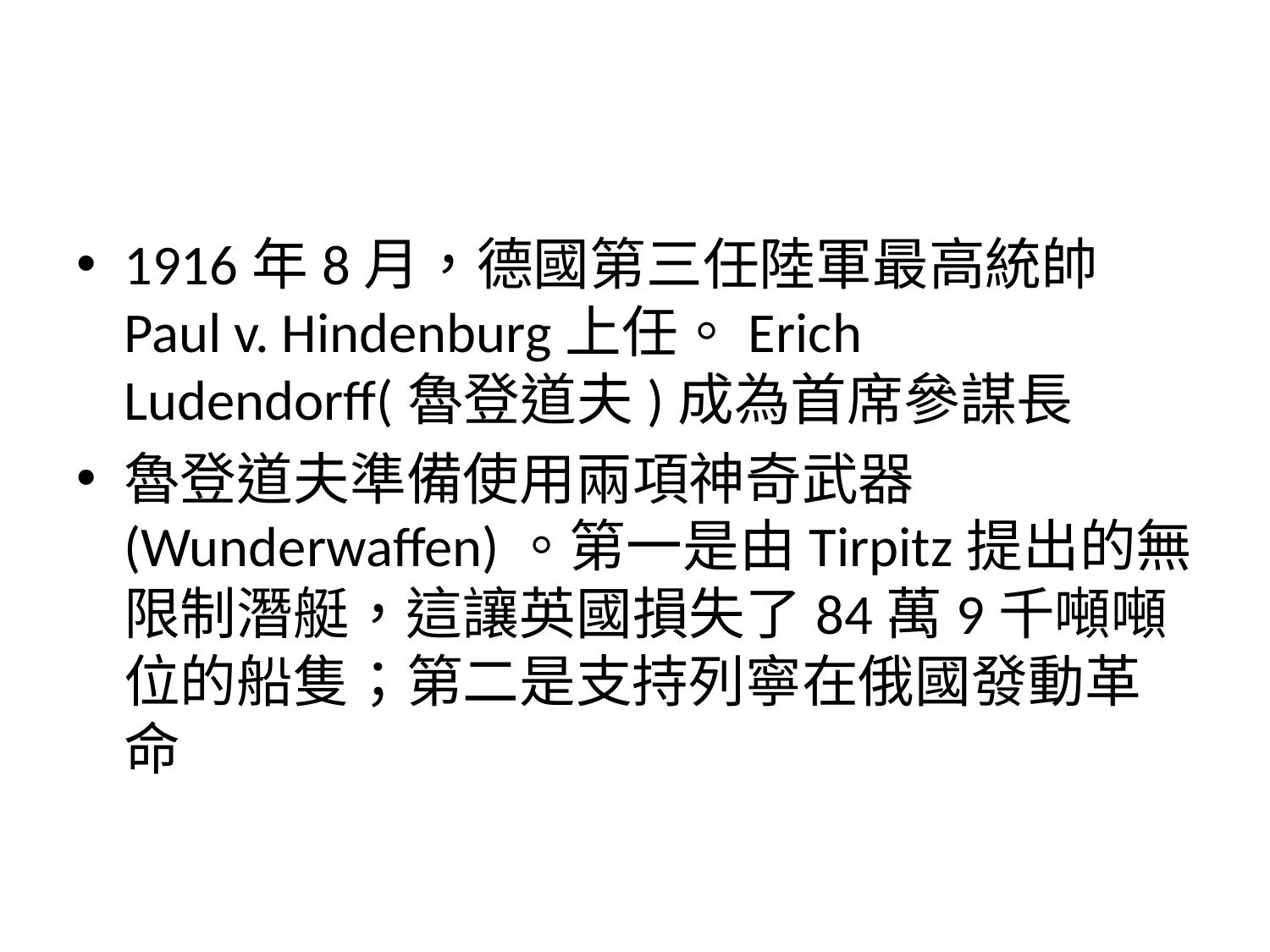

#
1916年8月，德國第三任陸軍最高統帥Paul v. Hindenburg上任。Erich Ludendorff(魯登道夫)成為首席參謀長
魯登道夫準備使用兩項神奇武器(Wunderwaffen)。第一是由Tirpitz提出的無限制潛艇，這讓英國損失了84萬9千噸噸位的船隻；第二是支持列寧在俄國發動革命